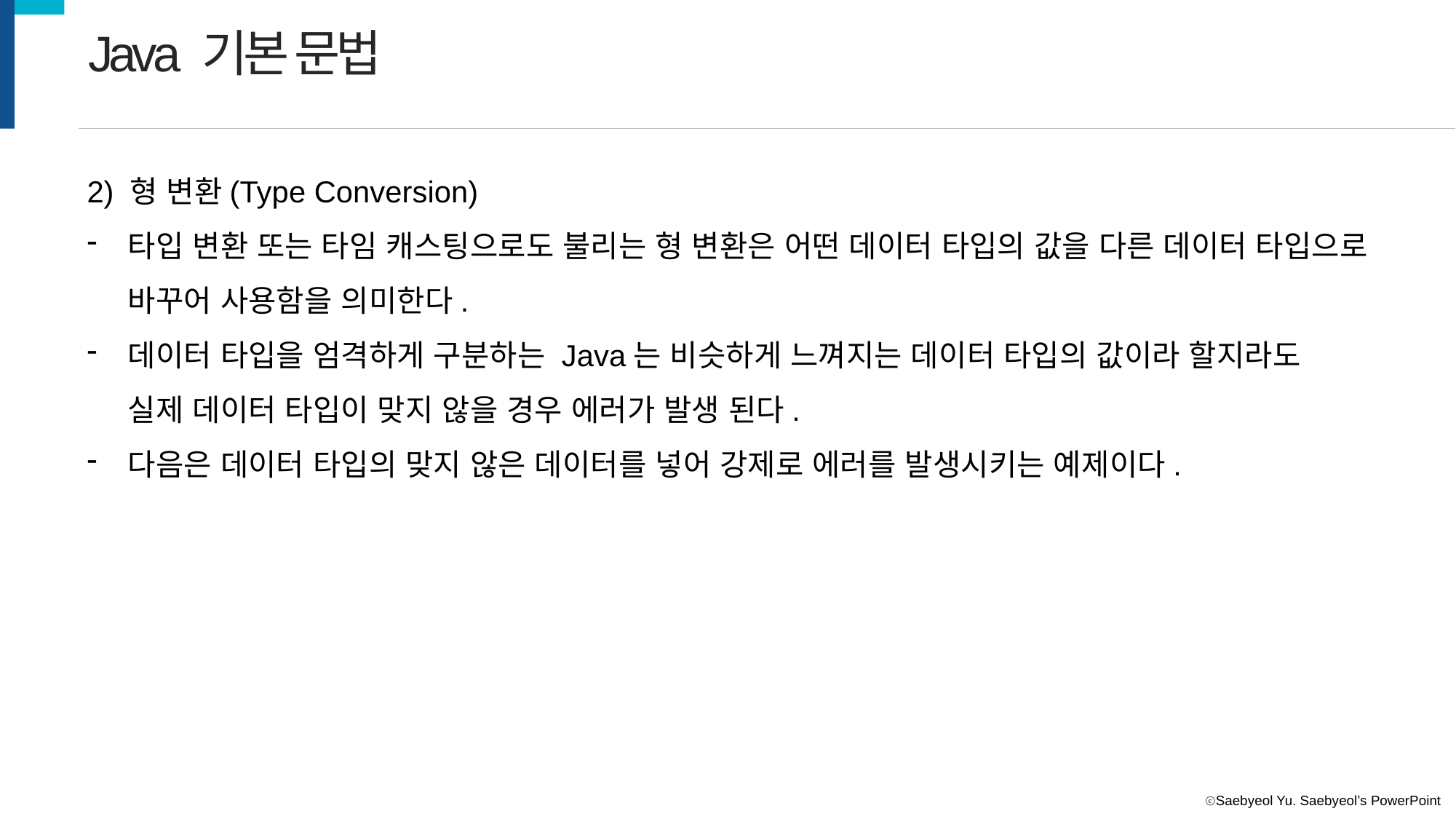

Java 기본 문법
2) 형 변환(Type Conversion)
타입 변환 또는 타임 캐스팅으로도 불리는 형 변환은 어떤 데이터 타입의 값을 다른 데이터 타입으로 바꾸어 사용함을 의미한다.
데이터 타입을 엄격하게 구분하는 Java는 비슷하게 느껴지는 데이터 타입의 값이라 할지라도
실제 데이터 타입이 맞지 않을 경우 에러가 발생 된다.
다음은 데이터 타입의 맞지 않은 데이터를 넣어 강제로 에러를 발생시키는 예제이다.